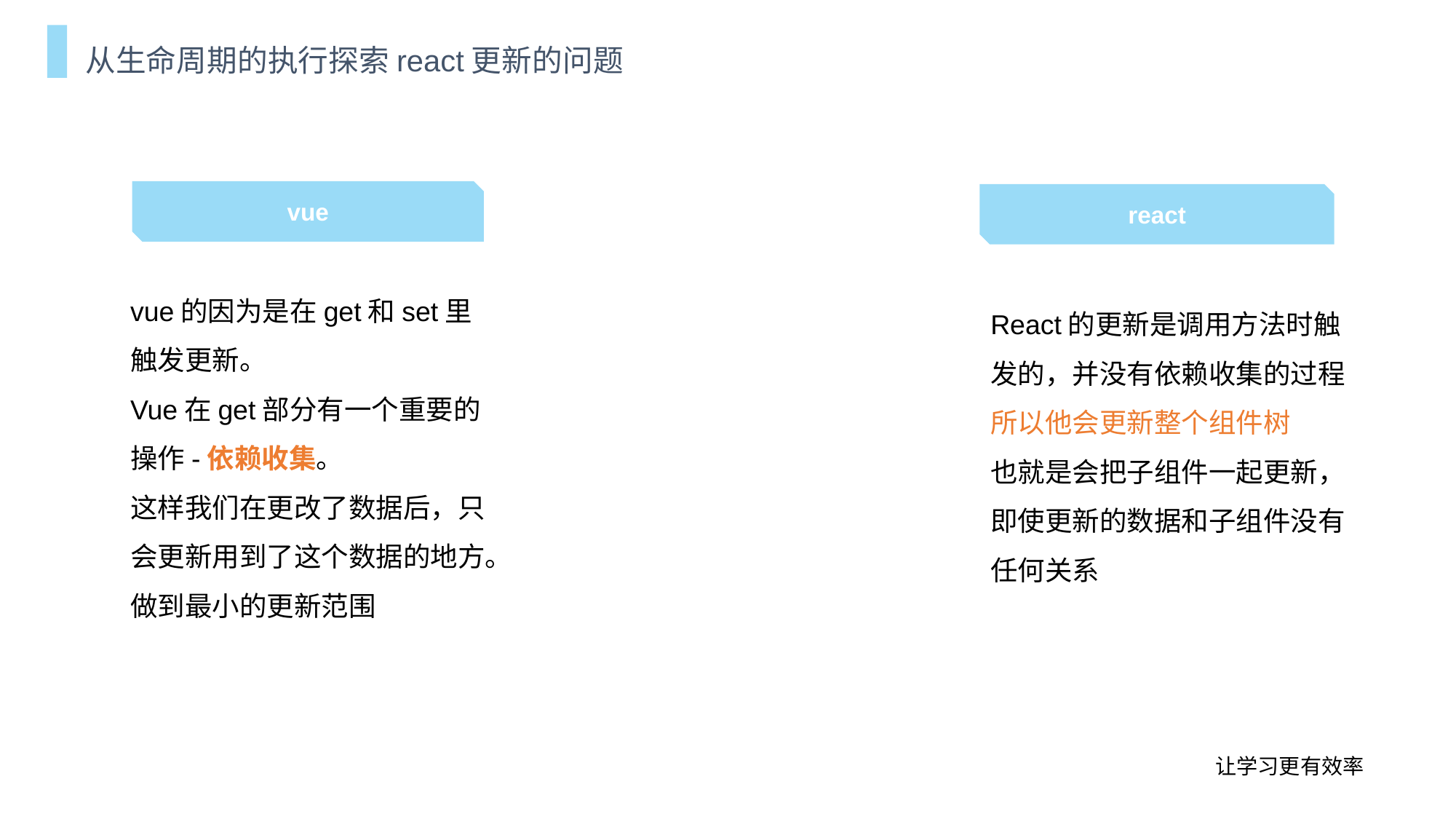

从生命周期的执行探索react更新的问题

vue
react
vue的因为是在get和set里触发更新。
Vue在get部分有一个重要的操作-依赖收集。
这样我们在更改了数据后，只会更新用到了这个数据的地方。做到最小的更新范围
React的更新是调用方法时触发的，并没有依赖收集的过程
所以他会更新整个组件树
也就是会把子组件一起更新，即使更新的数据和子组件没有任何关系